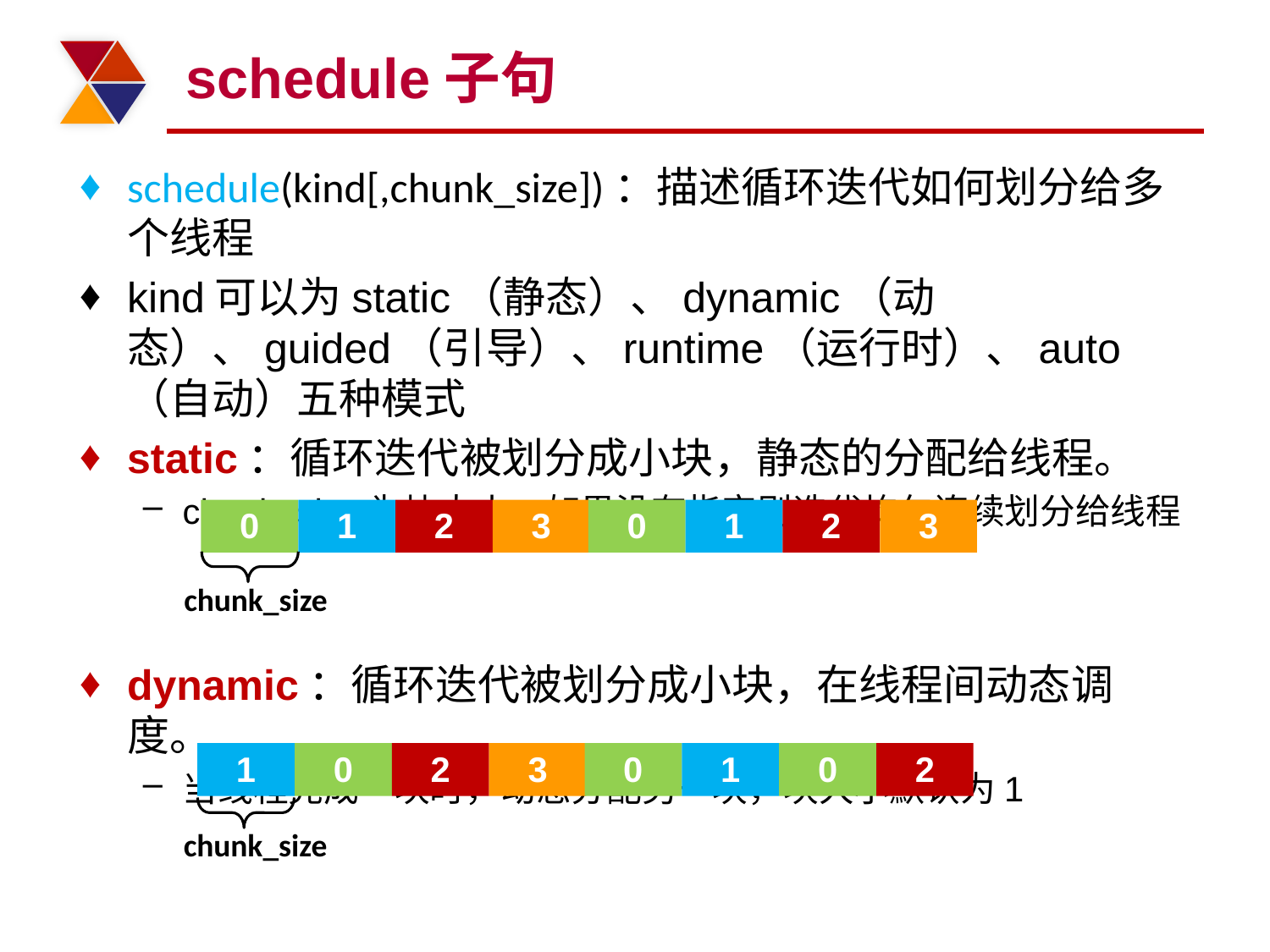

# schedule子句
schedule(kind[,chunk_size])：描述循环迭代如何划分给多个线程
kind可以为static（静态）、dynamic（动态）、guided（引导）、runtime（运行时）、auto（自动）五种模式
static：循环迭代被划分成小块，静态的分配给线程。
chunk_size为块大小，如果没有指定则迭代均匀连续划分给线程

dynamic：循环迭代被划分成小块，在线程间动态调度。
当线程完成一块时，动态分配另一块，块大小默认为1

0
1
2
3
0
1
2
3

chunk_size
1
0
2
3
0
1
0
2

chunk_size